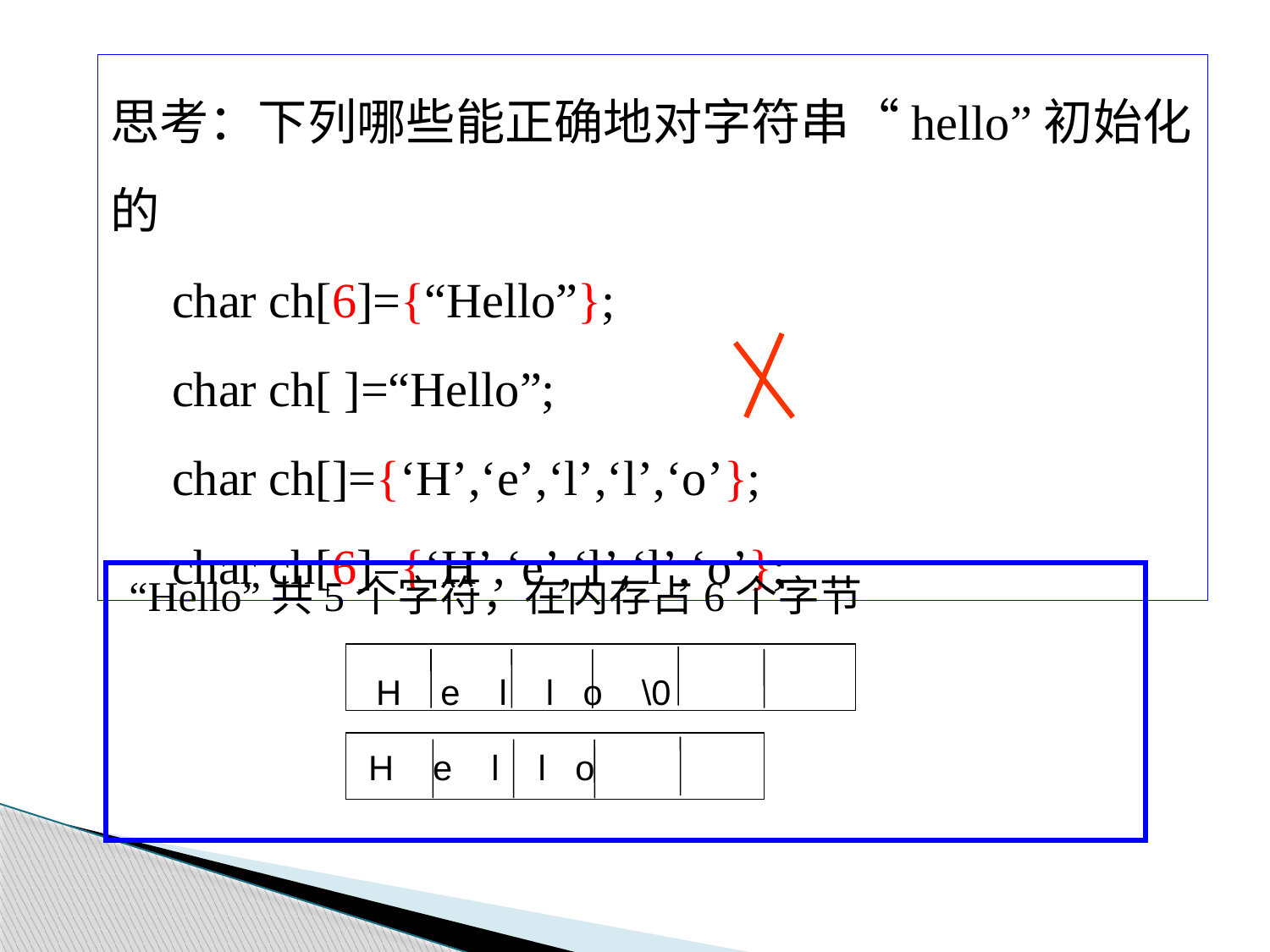

思考：下列哪些能正确地对字符串“hello”初始化的
     char ch[6]={“Hello”};
     char ch[ ]=“Hello”;
     char ch[]={‘H’,‘e’,‘l’,‘l’,‘o’};
     char ch[6]={‘H’,‘e’,‘l’,‘l’,‘o’};

 “Hello”共5个字符，在内存占6个字节
 H    e    l    l   o    \0

 H    e    l    l   o